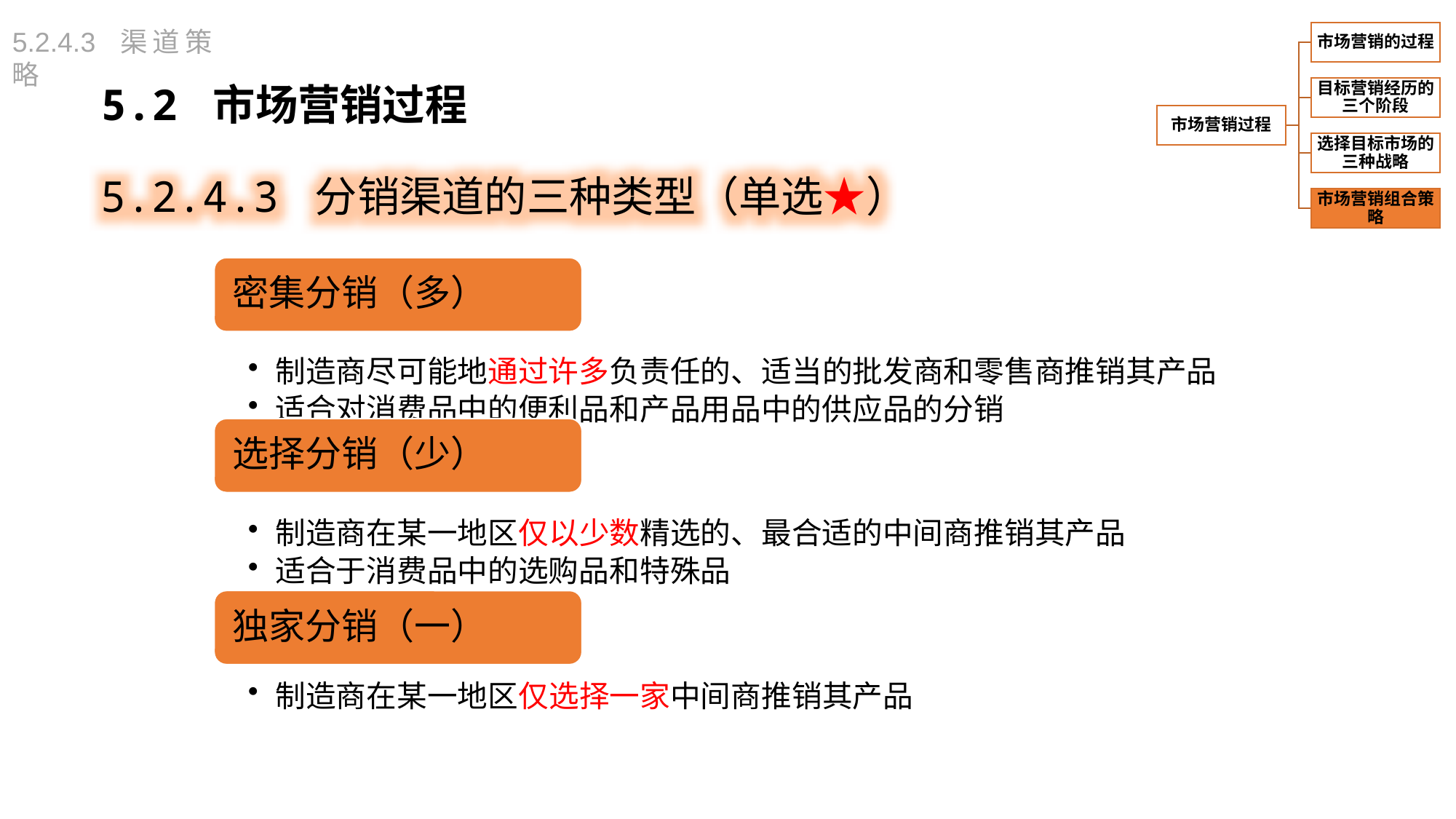

5.2.4.3 渠道策略
市场营销过程
市场营销的过程
目标营销经历的三个阶段
选择目标市场的三种战略
市场营销组合策略
5.2 市场营销过程
5.2.4.3 分销渠道的三种类型（单选★）
密集分销（多）
制造商尽可能地通过许多负责任的、适当的批发商和零售商推销其产品
适合对消费品中的便利品和产品用品中的供应品的分销
选择分销（少）
制造商在某一地区仅以少数精选的、最合适的中间商推销其产品
适合于消费品中的选购品和特殊品
独家分销（一）
制造商在某一地区仅选择一家中间商推销其产品